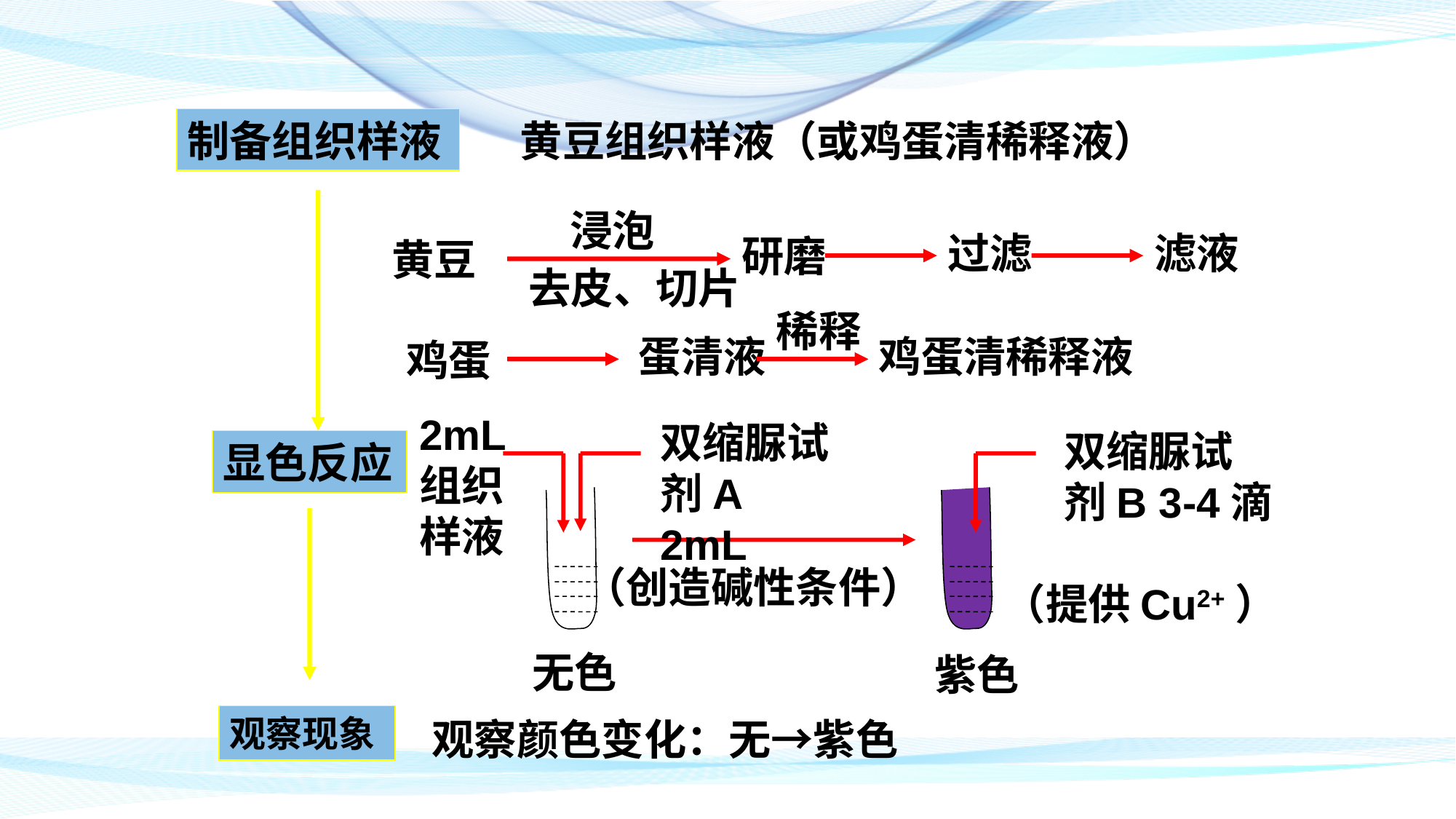

黄豆组织样液（或鸡蛋清稀释液）
制备组织样液

浸泡
过滤
滤液
研磨
黄豆

去皮、切片

稀释
蛋清液
鸡蛋清稀释液
鸡蛋

2mL组织样液
双缩脲试剂A 2mL
双缩脲试剂B 3-4滴
显色反应

（创造碱性条件）
（提供Cu2+）
无色
紫色
观察现象
观察颜色变化：无→紫色